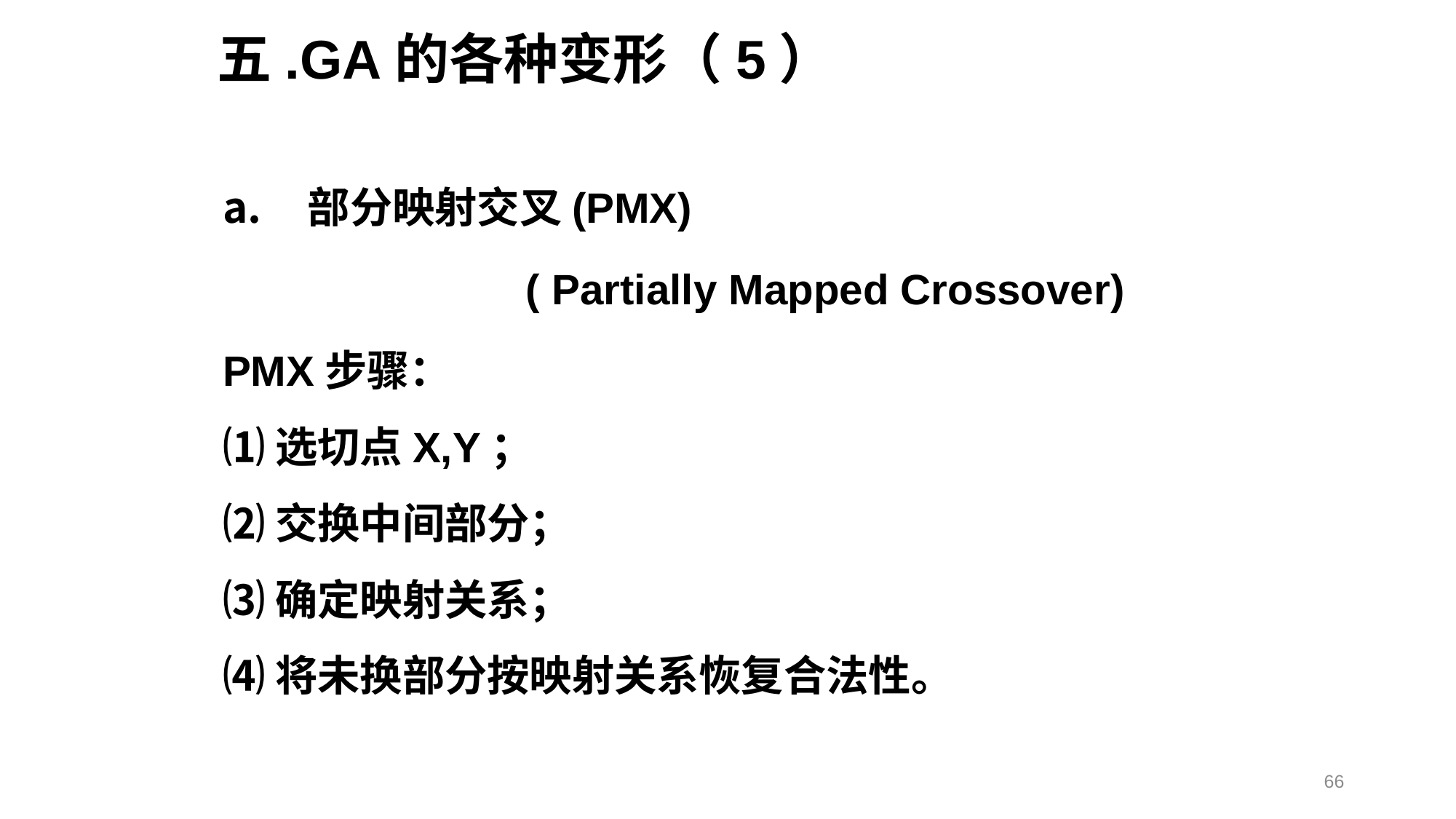

# 五.GA的各种变形（5）
部分映射交叉(PMX)
      			( Partially Mapped Crossover)
PMX步骤：
⑴选切点X,Y；
⑵交换中间部分；
⑶确定映射关系；
⑷将未换部分按映射关系恢复合法性。
66